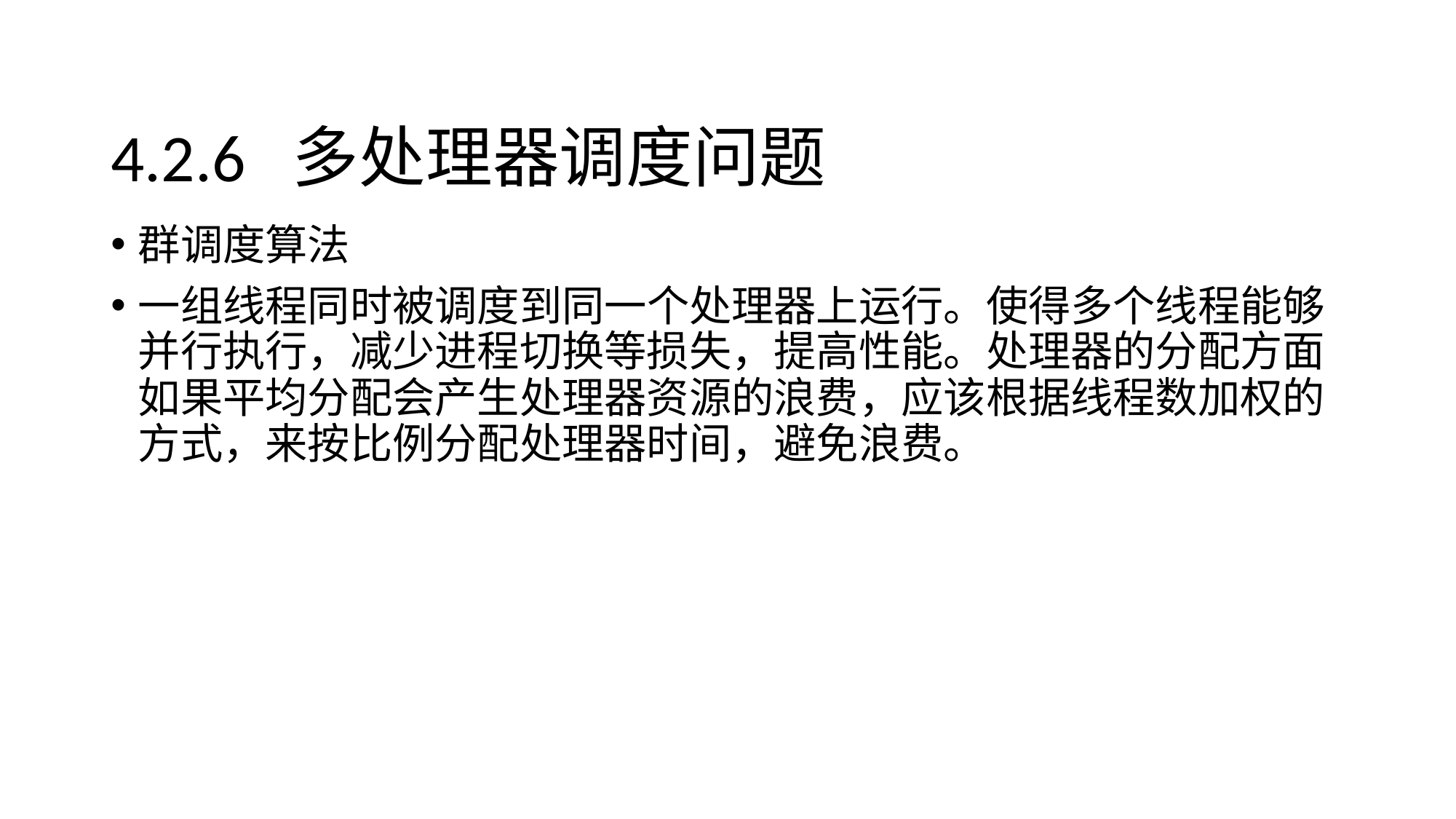

# 4.2.6  多处理器调度问题
群调度算法
一组线程同时被调度到同一个处理器上运行。使得多个线程能够并行执行，减少进程切换等损失，提高性能。处理器的分配方面如果平均分配会产生处理器资源的浪费，应该根据线程数加权的方式，来按比例分配处理器时间，避免浪费。
22